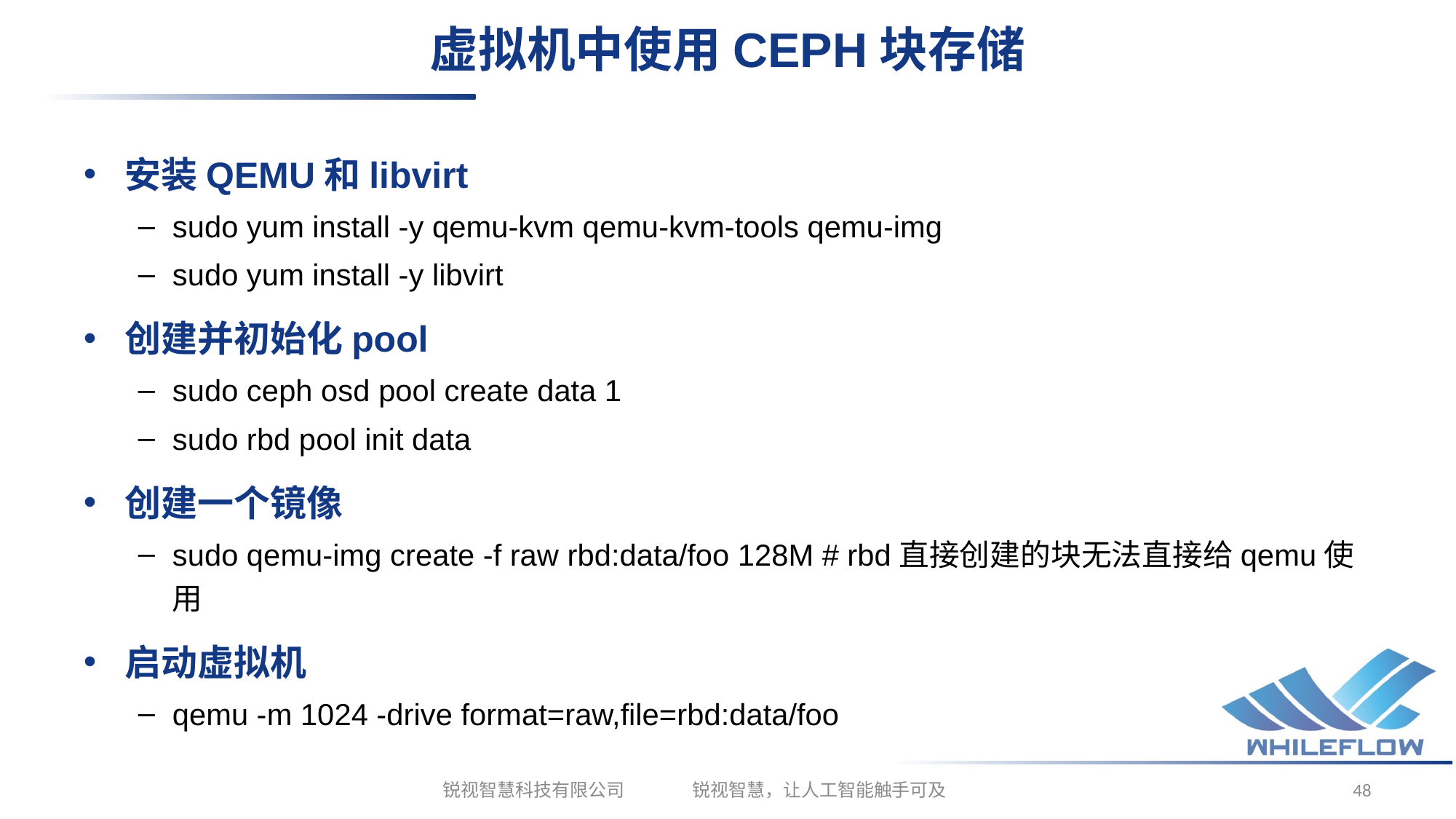

# 虚拟机中使用CEPH块存储
安装QEMU和libvirt
sudo yum install -y qemu-kvm qemu-kvm-tools qemu-img
sudo yum install -y libvirt
创建并初始化pool
sudo ceph osd pool create data 1
sudo rbd pool init data
创建一个镜像
sudo qemu-img create -f raw rbd:data/foo 128M # rbd直接创建的块无法直接给qemu使用
启动虚拟机
qemu -m 1024 -drive format=raw,file=rbd:data/foo

锐视智慧科技有限公司            锐视智慧，让人工智能触手可及
48